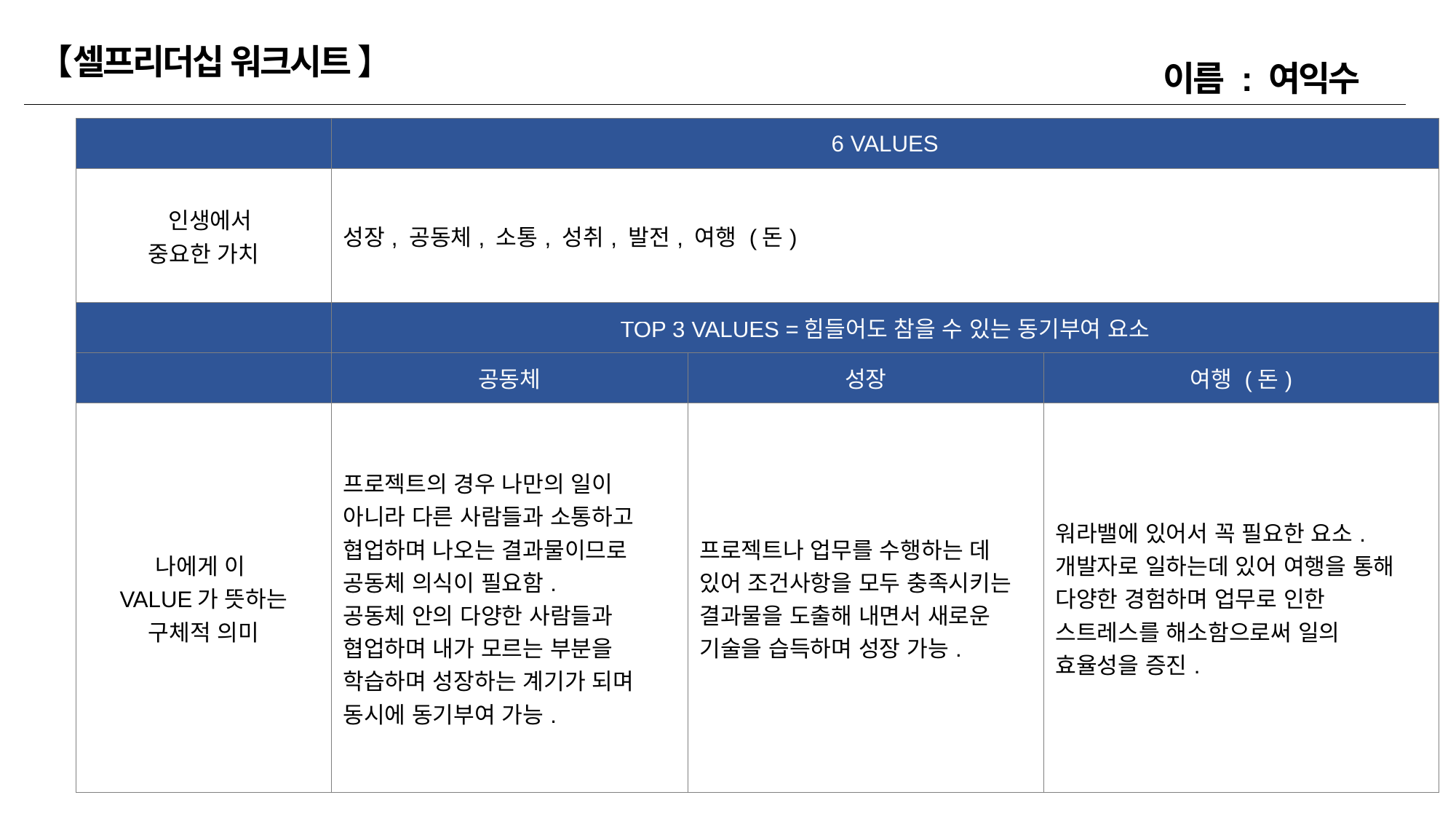

이름 : 여익수
【셀프리더십 워크시트 】
|  | 6 VALUES |  |  |
| --- | --- | --- | --- |
| 인생에서 중요한 가치 | 성장, 공동체, 소통, 성취, 발전, 여행 (돈) |  |  |
|  | TOP 3 VALUES =힘들어도 참을 수 있는 동기부여 요소 |  |  |
|  | 공동체 | 성장 | 여행 (돈) |
| 나에게 이 VALUE가 뜻하는 구체적 의미 | 프로젝트의 경우 나만의 일이 아니라 다른 사람들과 소통하고 협업하며 나오는 결과물이므로 공동체 의식이 필요함. 공동체 안의 다양한 사람들과 협업하며 내가 모르는 부분을 학습하며 성장하는 계기가 되며 동시에 동기부여 가능. | 프로젝트나 업무를 수행하는 데 있어 조건사항을 모두 충족시키는 결과물을 도출해 내면서 새로운 기술을 습득하며 성장 가능. | 워라밸에 있어서 꼭 필요한 요소. 개발자로 일하는데 있어 여행을 통해 다양한 경험하며 업무로 인한 스트레스를 해소함으로써 일의 효율성을 증진. |